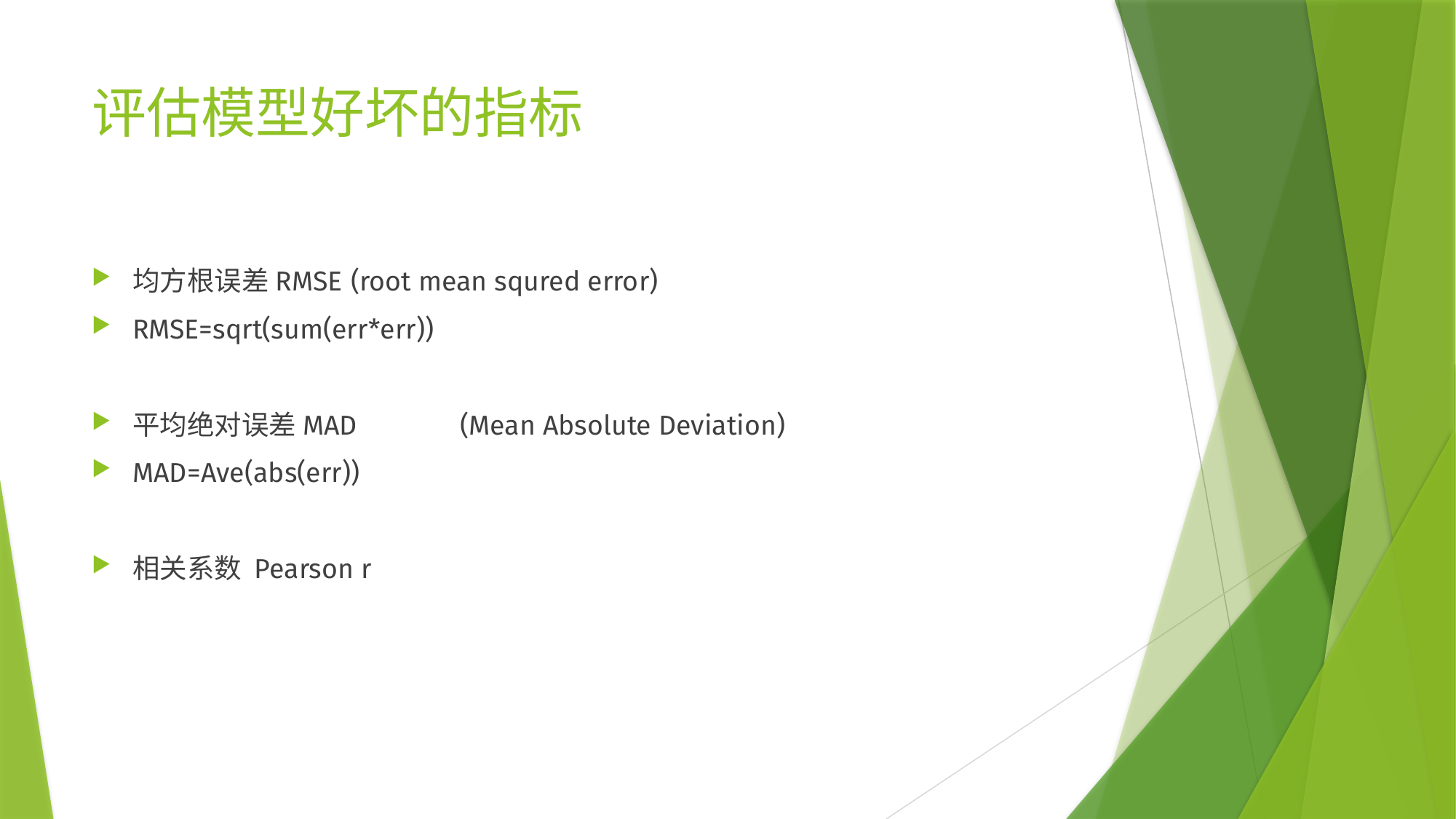

# 评估模型好坏的指标
均方根误差RMSE	(root mean squred error)
RMSE=sqrt(sum(err*err))

平均绝对误差MAD	(Mean Absolute Deviation)
MAD=Ave(abs(err))

相关系数 Pearson r